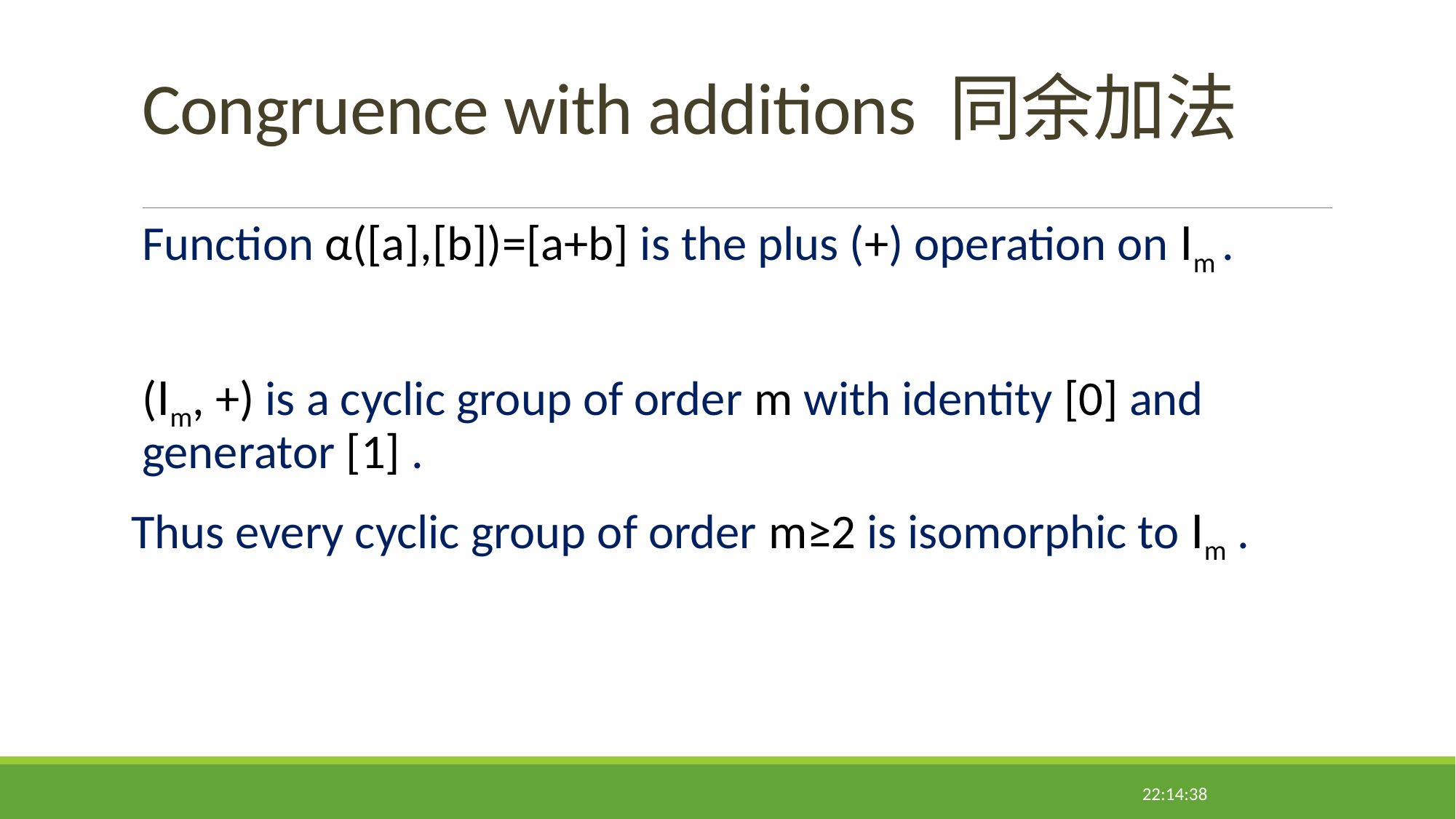

# Congruence with additions 同余加法
Function α([a],[b])=[a+b] is the plus (+) operation on Im .

(Im, +) is a cyclic group of order m with identity [0] and generator [1] .
Thus every cyclic group of order m≥2 is isomorphic to Im .

22:14:38